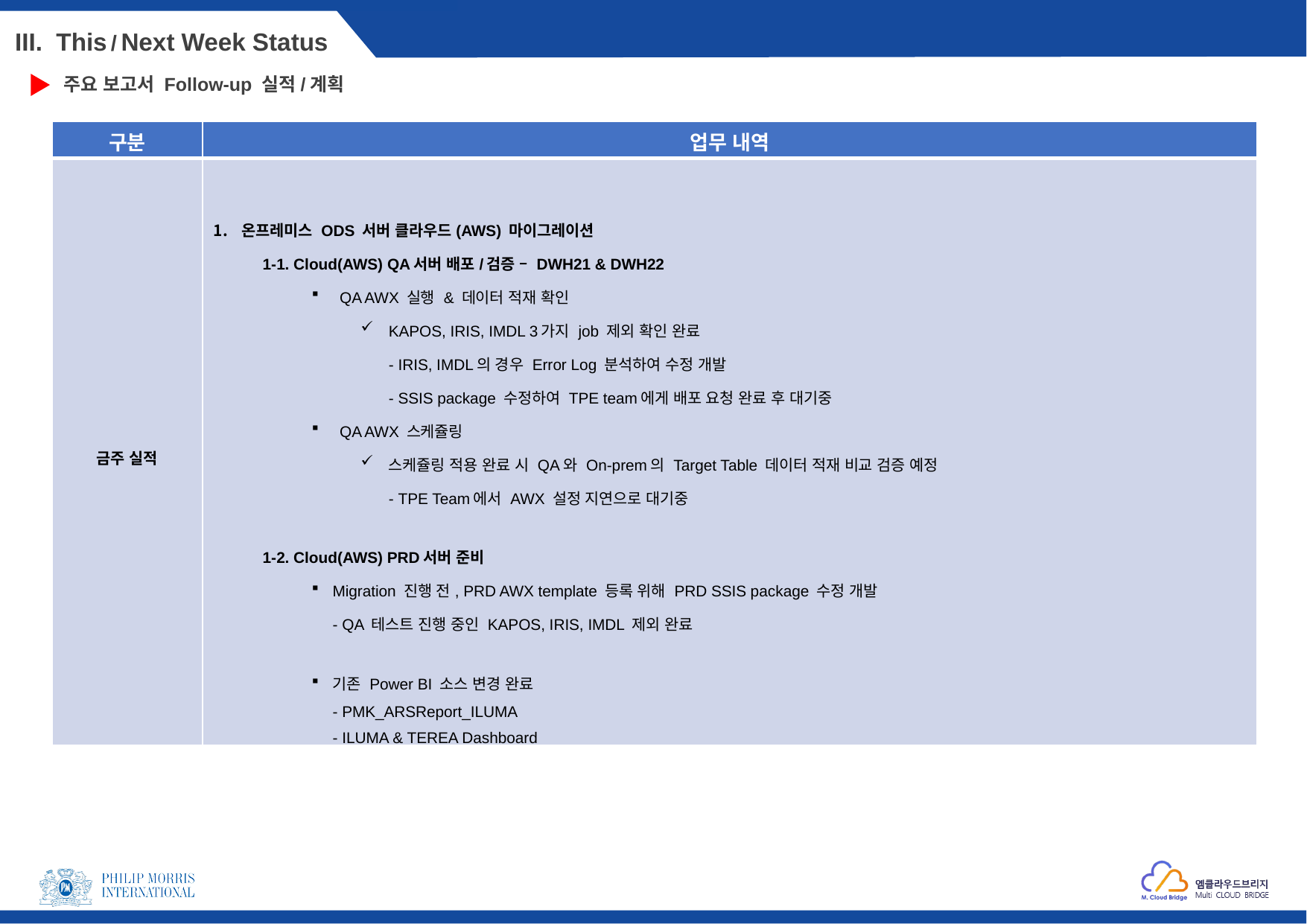

III.  This / Next Week Status
주요 보고서 Follow-up 실적/계획

| 구분 | 업무 내역 |
| --- | --- |
| 금주 실적 | 온프레미스 ODS 서버 클라우드(AWS) 마이그레이션 1-1. Cloud(AWS) QA서버 배포/검증 – DWH21 & DWH22 QA AWX 실행 & 데이터 적재 확인 KAPOS, IRIS, IMDL 3가지 job 제외 확인 완료 - IRIS, IMDL의 경우 Error Log 분석하여 수정 개발 - SSIS package 수정하여 TPE team에게 배포 요청 완료 후 대기중 QA AWX 스케쥴링 스케쥴링 적용 완료 시 QA와 On-prem의 Target Table 데이터 적재 비교 검증 예정 - TPE Team에서 AWX 설정 지연으로 대기중 1-2. Cloud(AWS) PRD서버 준비 Migration 진행 전, PRD AWX template 등록 위해 PRD SSIS package 수정 개발 - QA 테스트 진행 중인 KAPOS, IRIS, IMDL 제외 완료 기존 Power BI 소스 변경 완료 - PMK\_ARSReport\_ILUMA - ILUMA & TEREA Dashboard |